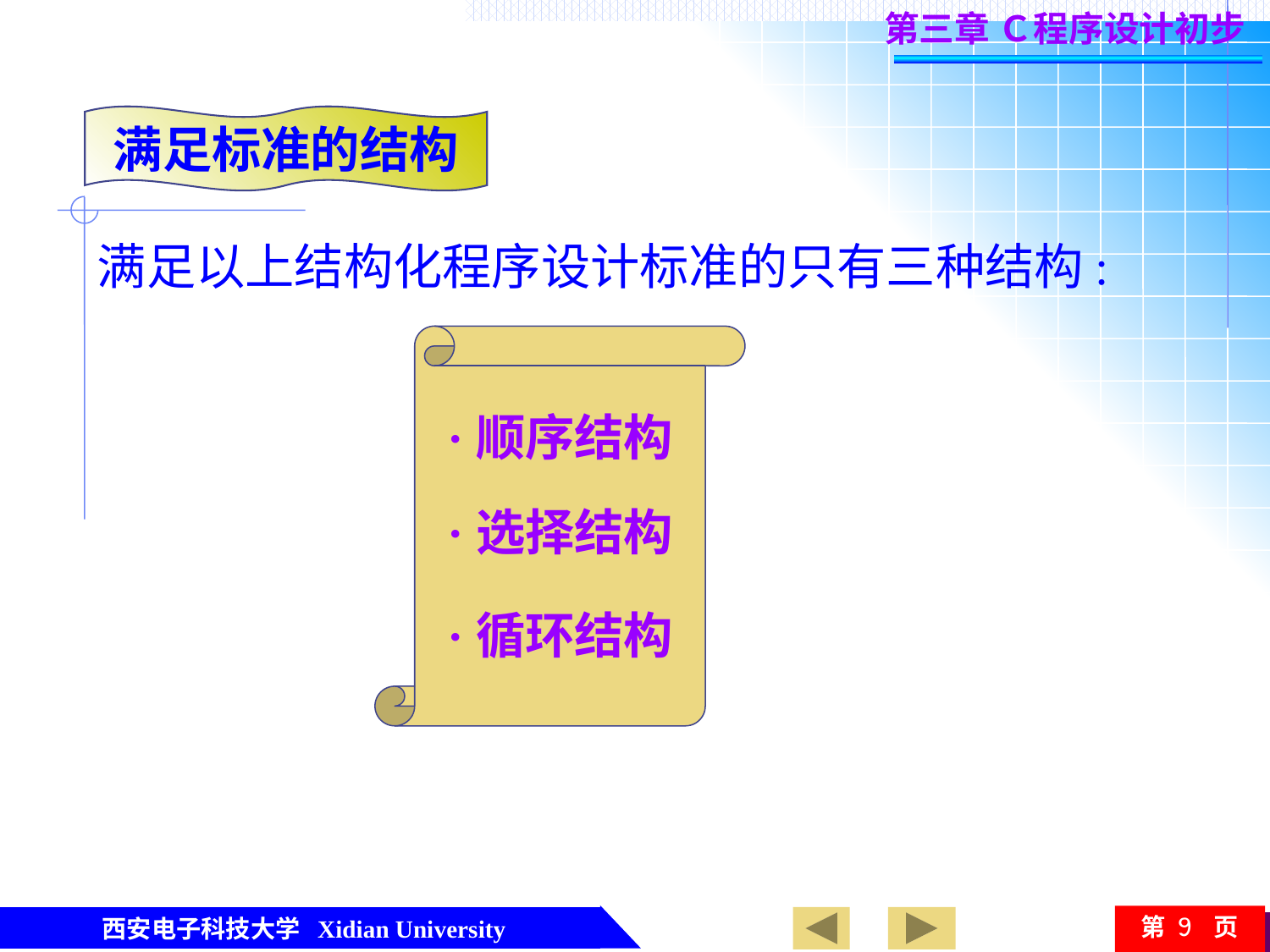

第三章 Ｃ程序设计初步

满足标准的结构
满足以上结构化程序设计标准的只有三种结构:

·顺序结构
·选择结构
·循环结构